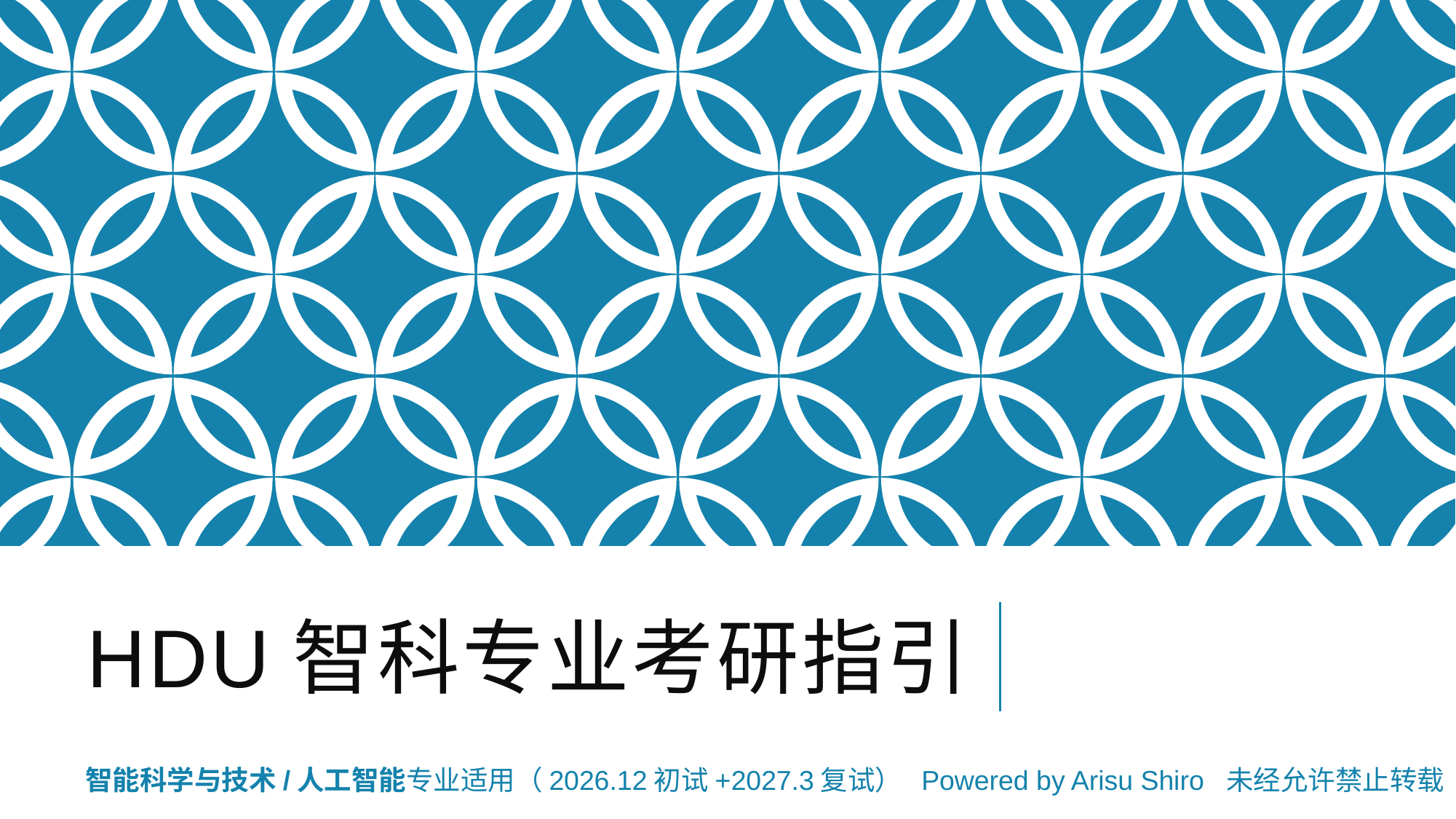

# HDU智科专业考研指引
智能科学与技术/人工智能专业适用（2026.12初试+2027.3复试）  Powered by Arisu Shiro  未经允许禁止转载